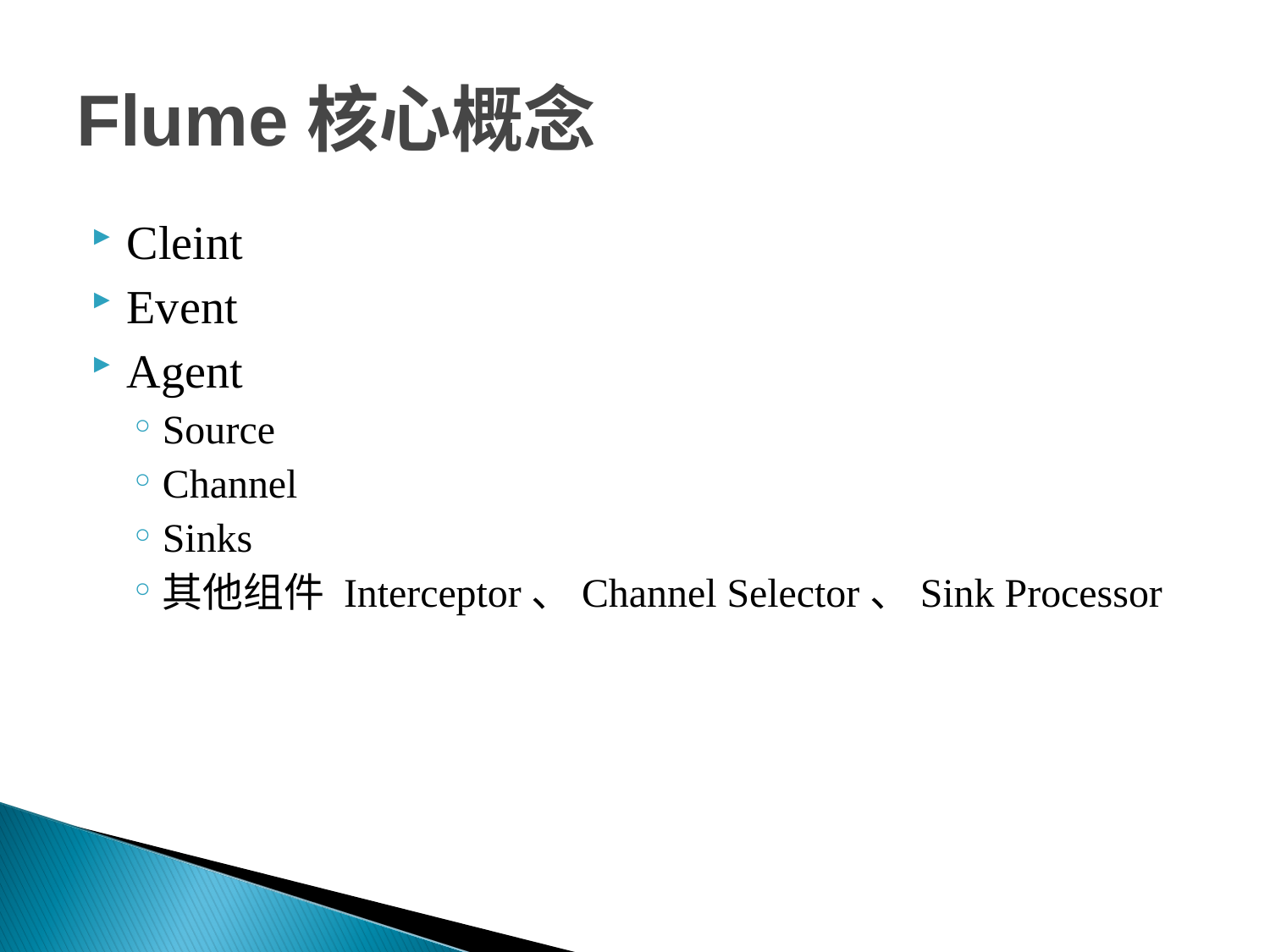

# Flume核心概念
Cleint
Event
Agent
Source
Channel
Sinks
其他组件 Interceptor、Channel Selector、Sink Processor